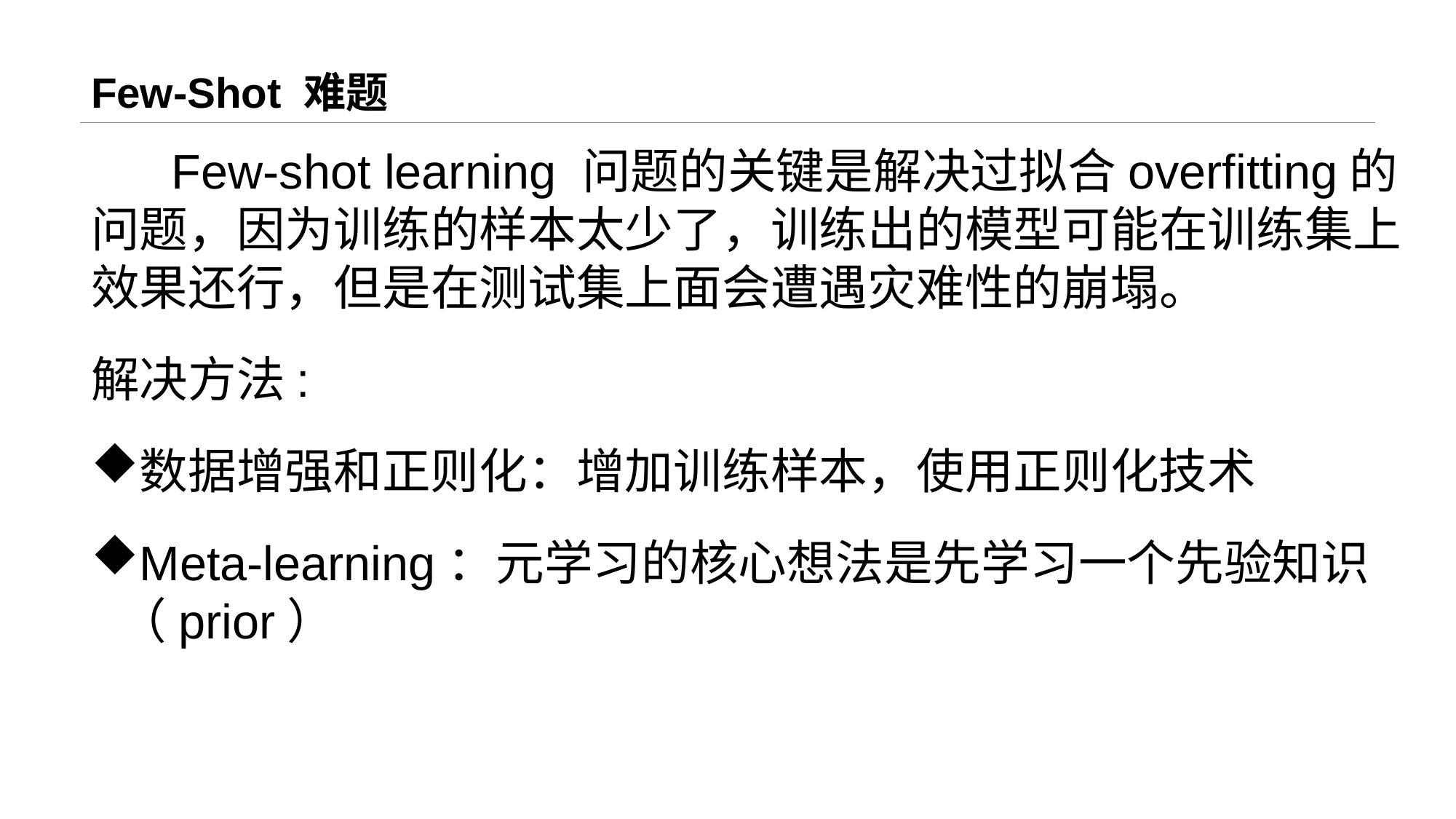

# Few-Shot 难题
      Few-shot learning 问题的关键是解决过拟合overfitting的问题，因为训练的样本太少了，训练出的模型可能在训练集上效果还行，但是在测试集上面会遭遇灾难性的崩塌。
解决方法:
数据增强和正则化：增加训练样本，使用正则化技术
Meta-learning：元学习的核心想法是先学习一个先验知识（prior）
10